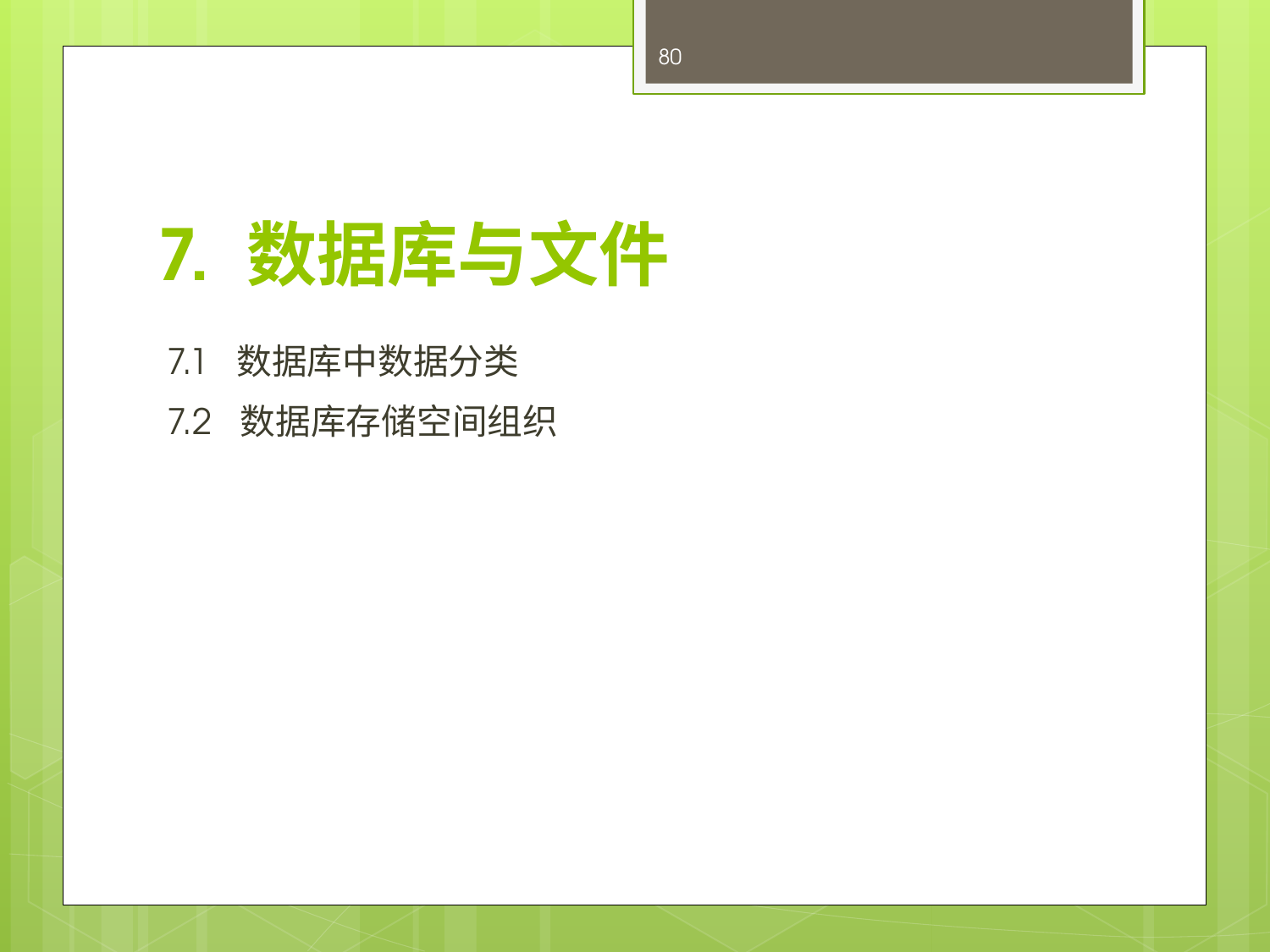

80
# 7. 数据库与文件
7.1  数据库中数据分类
7.2  数据库存储空间组织